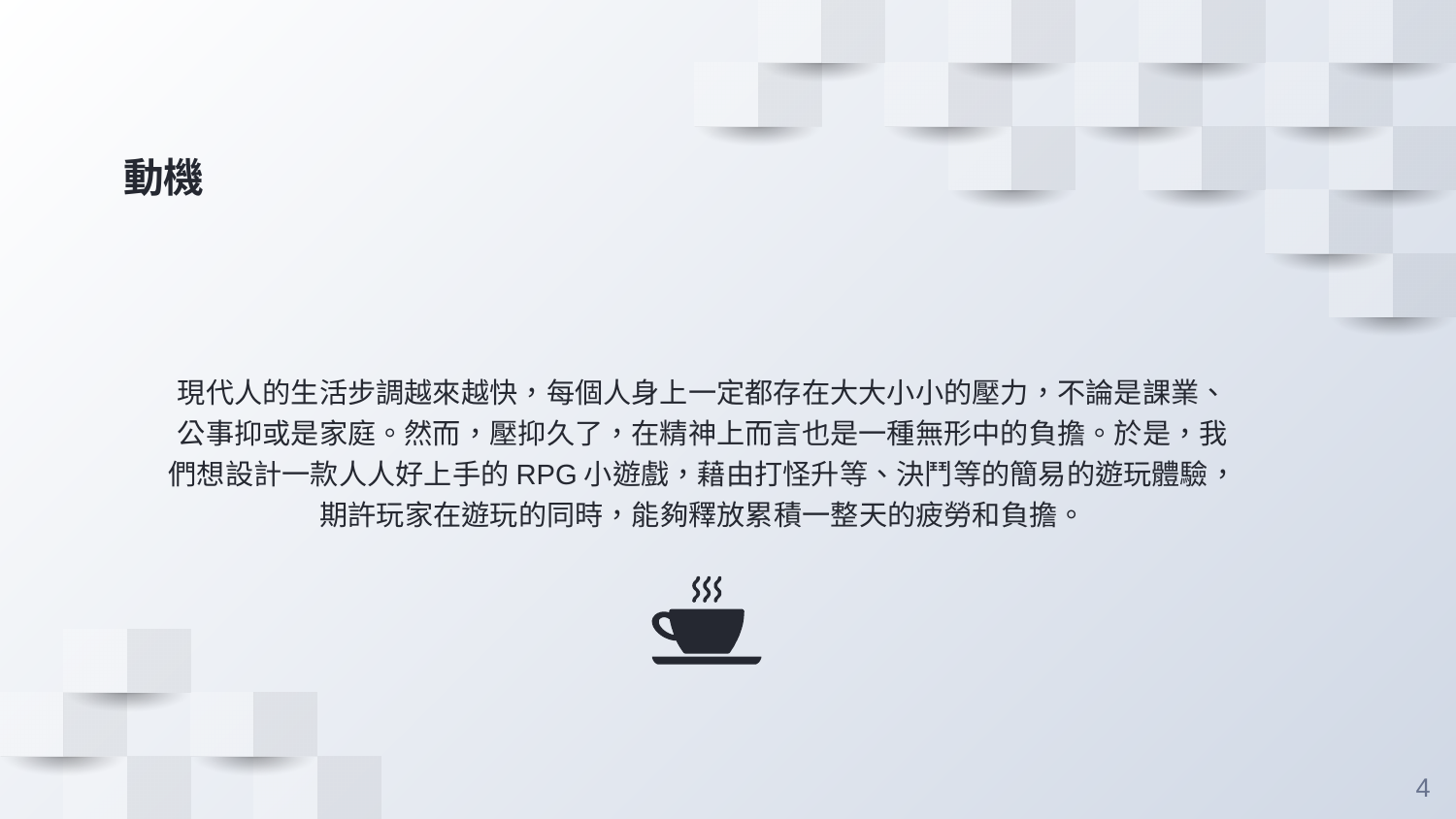

# 動機
現代人的生活步調越來越快，每個人身上一定都存在大大小小的壓力，不論是課業、公事抑或是家庭。然而，壓抑久了，在精神上而言也是一種無形中的負擔。於是，我們想設計一款人人好上手的RPG小遊戲，藉由打怪升等、決鬥等的簡易的遊玩體驗，期許玩家在遊玩的同時，能夠釋放累積一整天的疲勞和負擔。

4